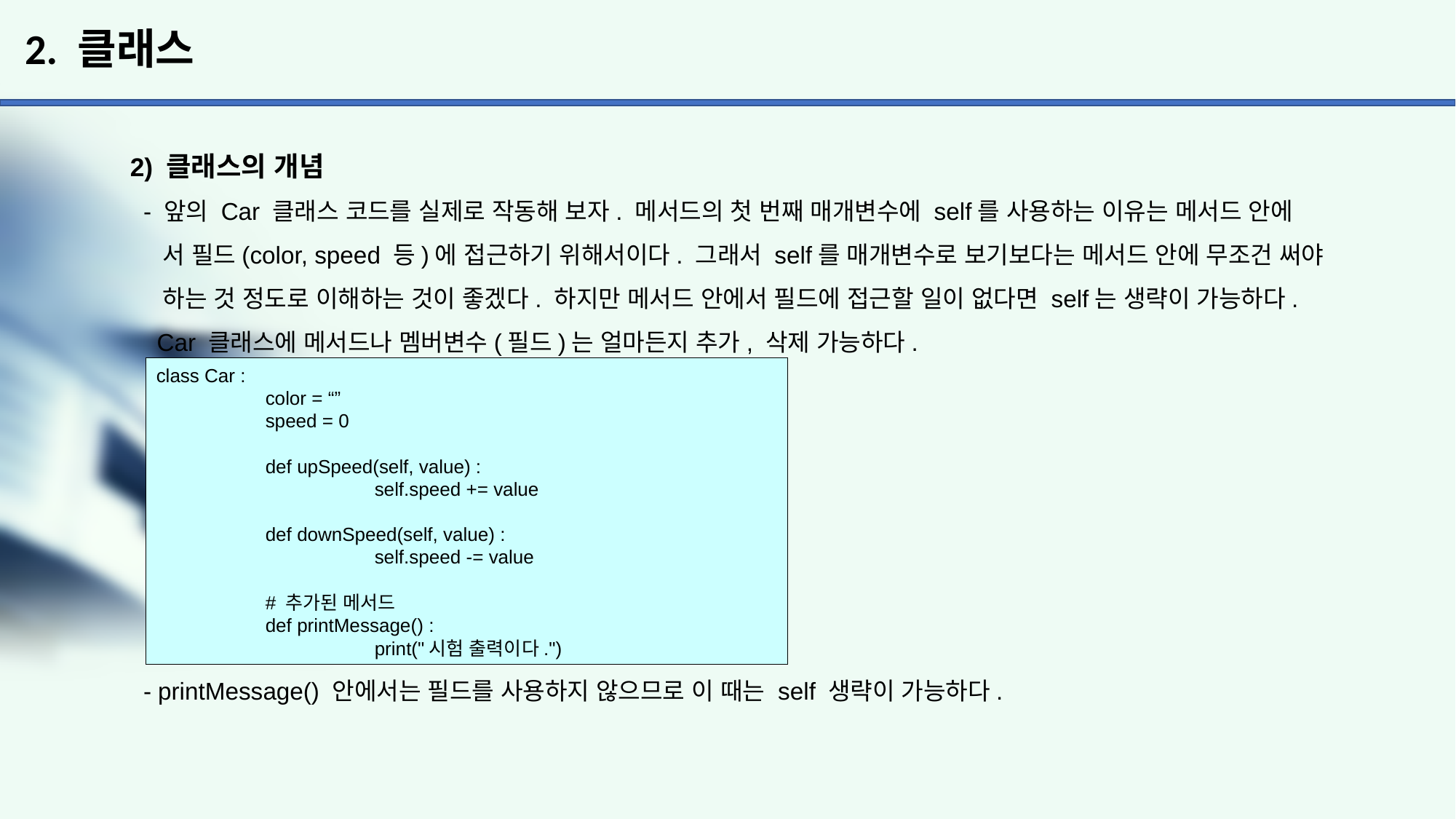

# 2. 클래스
2) 클래스의 개념
  - 앞의 Car 클래스 코드를 실제로 작동해 보자. 메서드의 첫 번째 매개변수에 self를 사용하는 이유는 메서드 안에
    서 필드(color, speed 등)에 접근하기 위해서이다. 그래서 self를 매개변수로 보기보다는 메서드 안에 무조건 써야
    하는 것 정도로 이해하는 것이 좋겠다. 하지만 메서드 안에서 필드에 접근할 일이 없다면 self는 생략이 가능하다.
    Car 클래스에 메서드나 멤버변수(필드)는 얼마든지 추가, 삭제 가능하다.

  - printMessage() 안에서는 필드를 사용하지 않으므로 이 때는 self 생략이 가능하다.
class Car :
	color = “”
	speed = 0

	def upSpeed(self, value) :
		self.speed += value

	def downSpeed(self, value) :
		self.speed -= value

	# 추가된 메서드
	def printMessage() :
		print("시험 출력이다.")